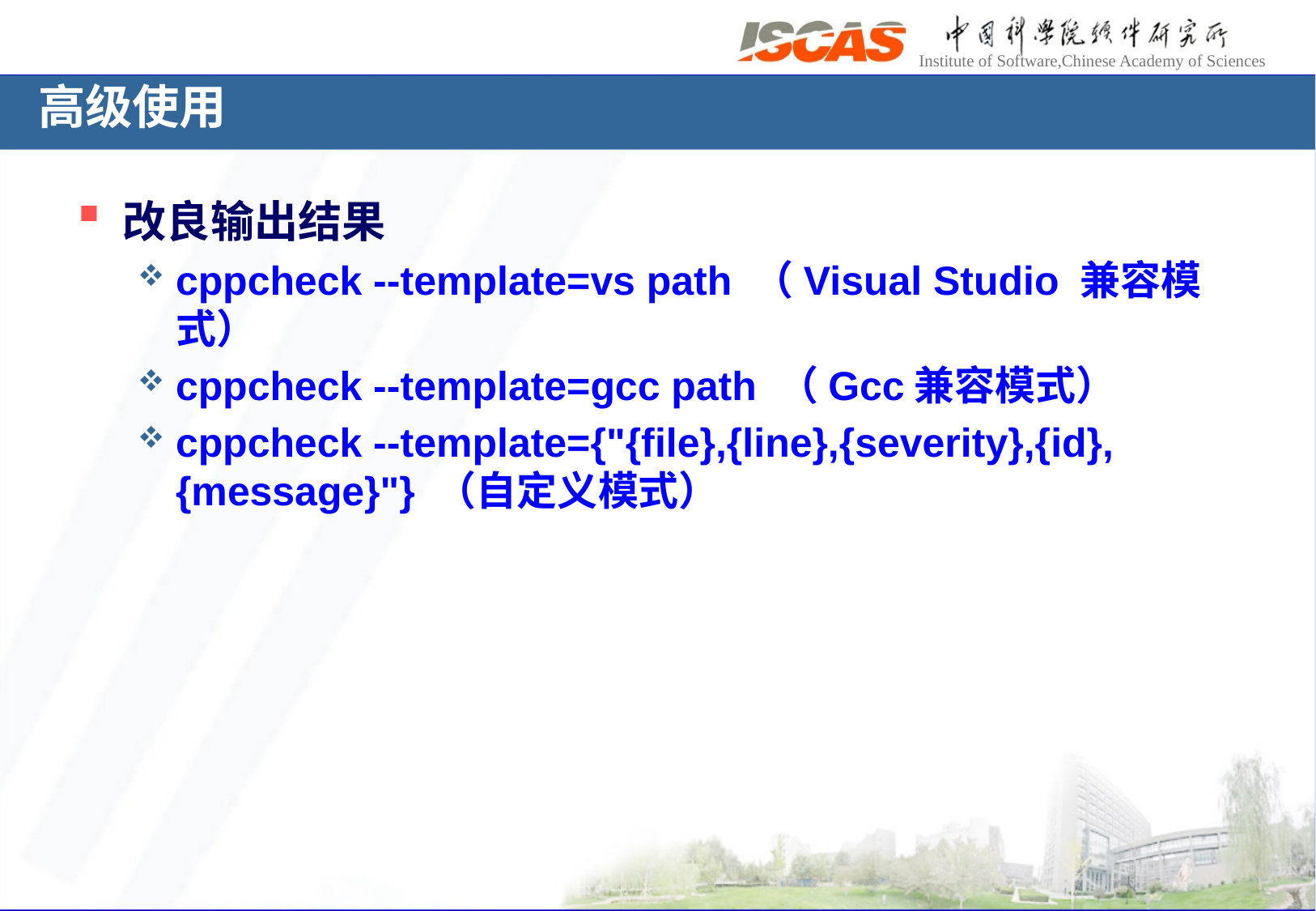

# 高级使用
改良输出结果
cppcheck --template=vs path （Visual Studio 兼容模式）
cppcheck --template=gcc path （Gcc兼容模式）
cppcheck --template={"{file},{line},{severity},{id},{message}"} （自定义模式）